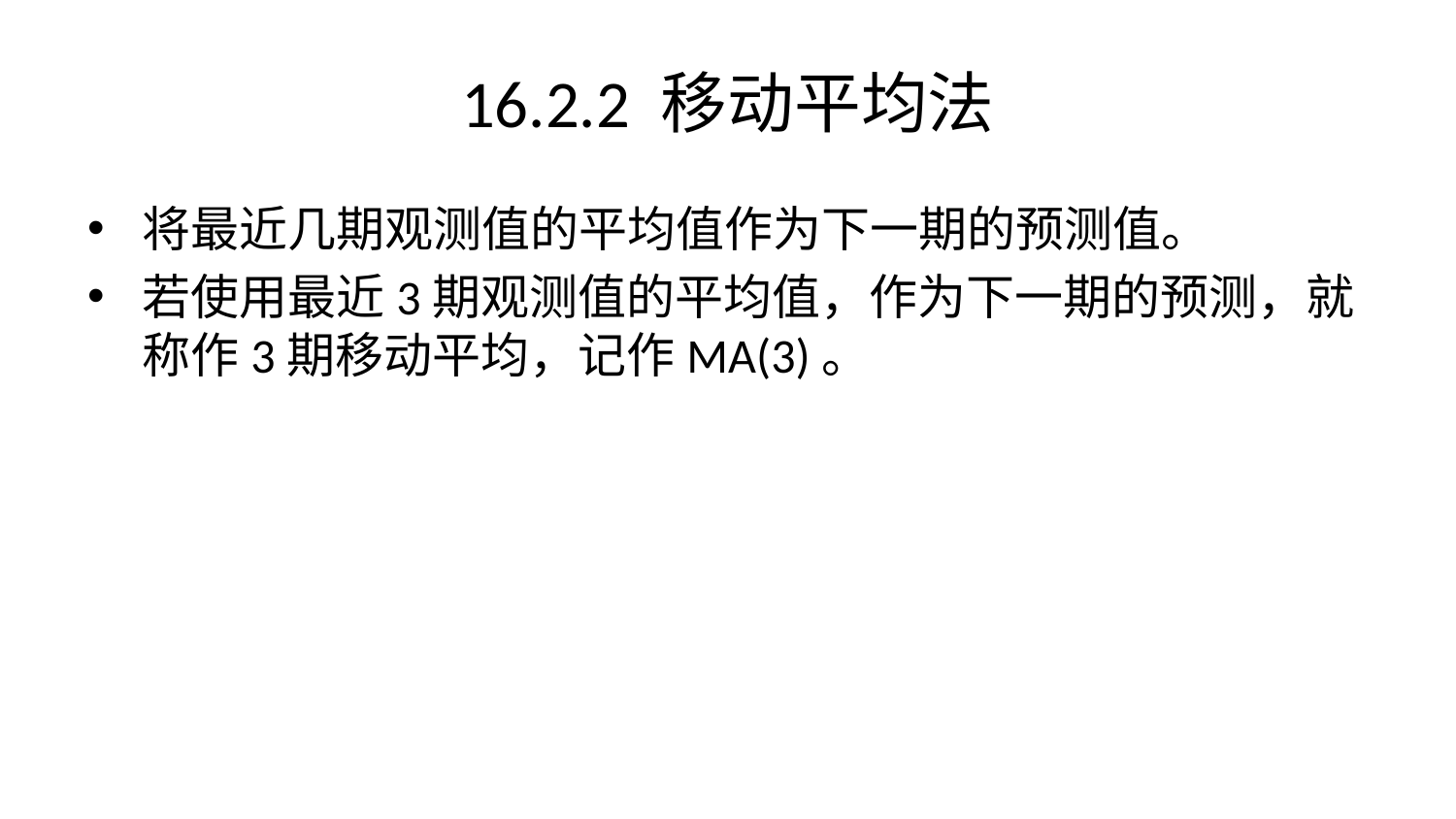

# 16.2.2 移动平均法
将最近几期观测值的平均值作为下一期的预测值。
若使用最近3期观测值的平均值，作为下一期的预测，就称作3期移动平均，记作MA(3)。